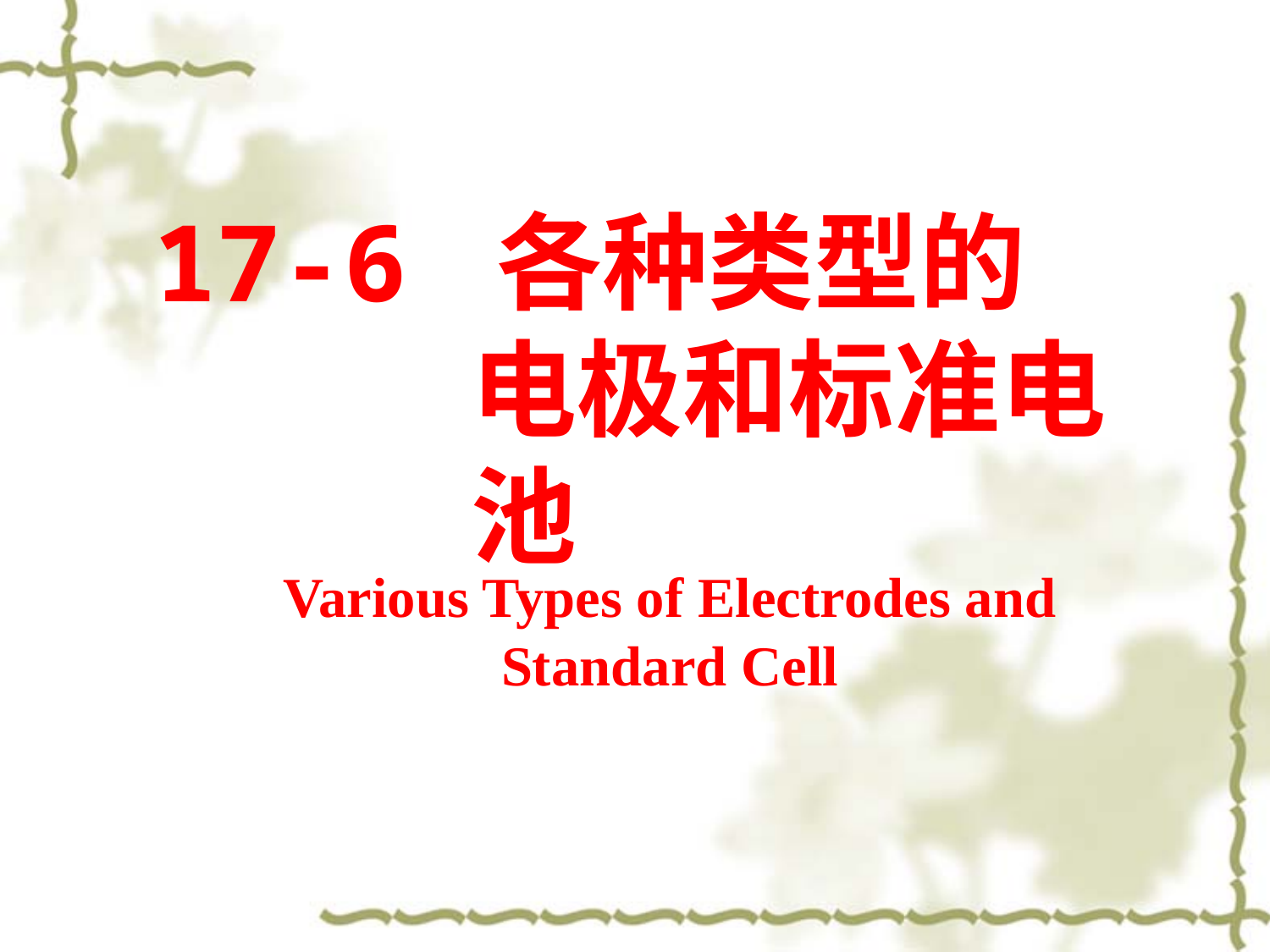

17-6 各种类型的电极和标准电池
Various Types of Electrodes and Standard Cell